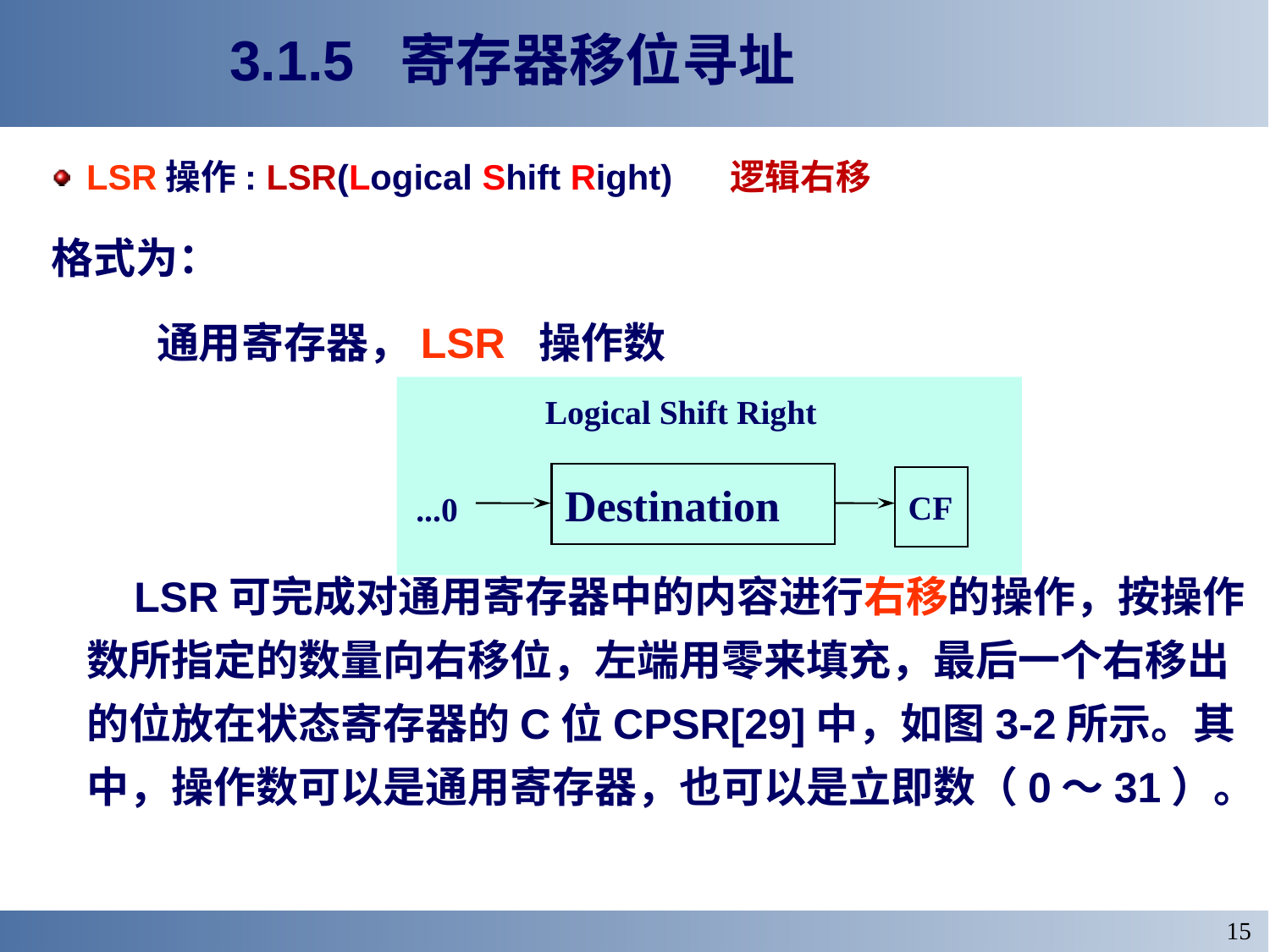

# 3.1.5  寄存器移位寻址
LSR操作: LSR(Logical Shift Right)     逻辑右移
格式为：
          通用寄存器，LSR  操作数

       LSR可完成对通用寄存器中的内容进行右移的操作，按操作数所指定的数量向右移位，左端用零来填充，最后一个右移出的位放在状态寄存器的C位CPSR[29]中，如图3-2所示。其中，操作数可以是通用寄存器，也可以是立即数（0～31）。

Logical Shift Right
Destination
CF
...0